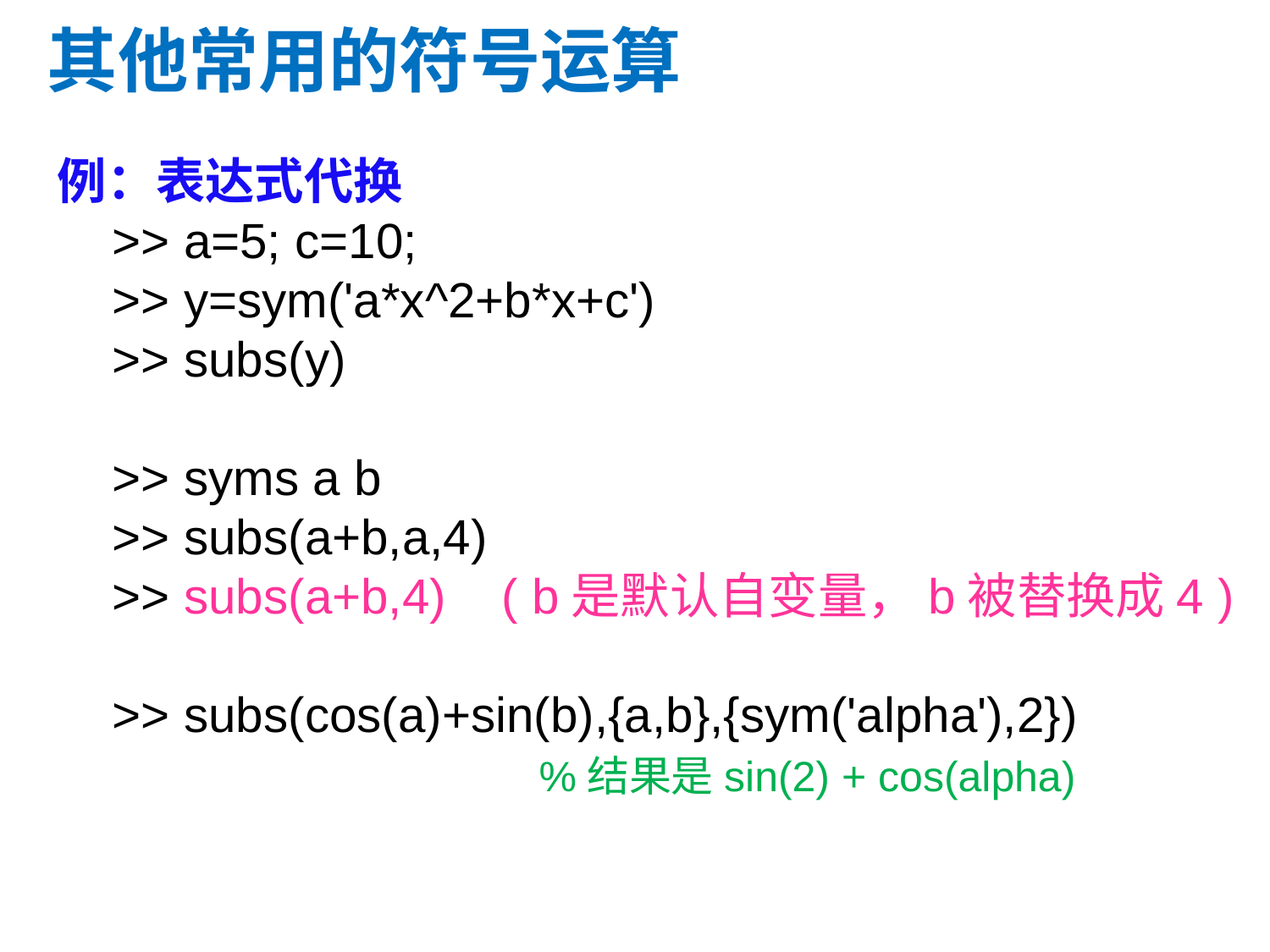

其他常用的符号运算
例：表达式代换
    >> a=5; c=10;
    >> y=sym('a*x^2+b*x+c')
    >> subs(y)

    >> syms a b
    >> subs(a+b,a,4)
    >> subs(a+b,4)    ( b是默认自变量，b被替换成4 )

    >> subs(cos(a)+sin(b),{a,b},{sym('alpha'),2})
                                   %结果是sin(2) + cos(alpha)